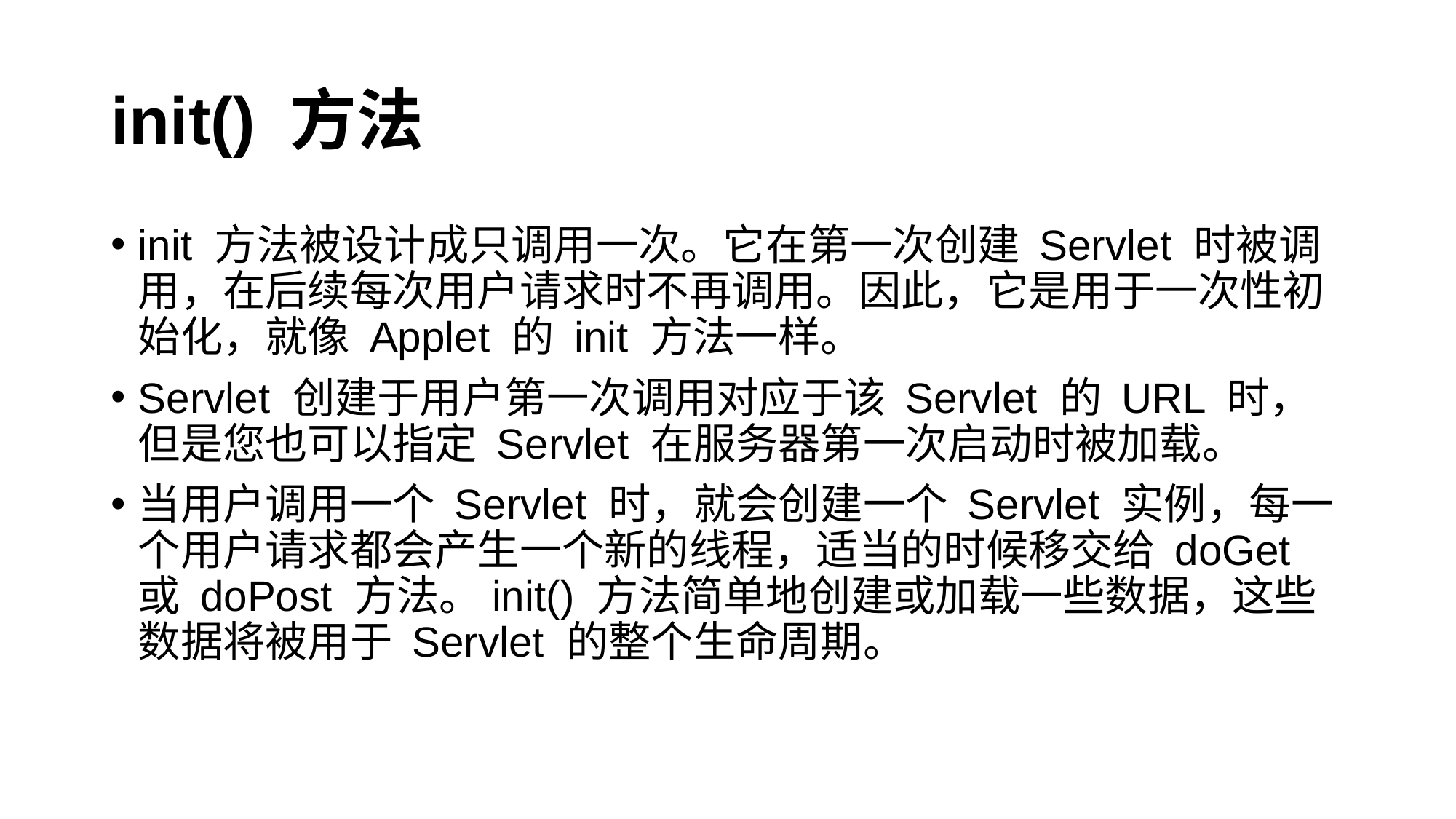

# init() 方法
init 方法被设计成只调用一次。它在第一次创建 Servlet 时被调用，在后续每次用户请求时不再调用。因此，它是用于一次性初始化，就像 Applet 的 init 方法一样。
Servlet 创建于用户第一次调用对应于该 Servlet 的 URL 时，但是您也可以指定 Servlet 在服务器第一次启动时被加载。
当用户调用一个 Servlet 时，就会创建一个 Servlet 实例，每一个用户请求都会产生一个新的线程，适当的时候移交给 doGet 或 doPost 方法。init() 方法简单地创建或加载一些数据，这些数据将被用于 Servlet 的整个生命周期。